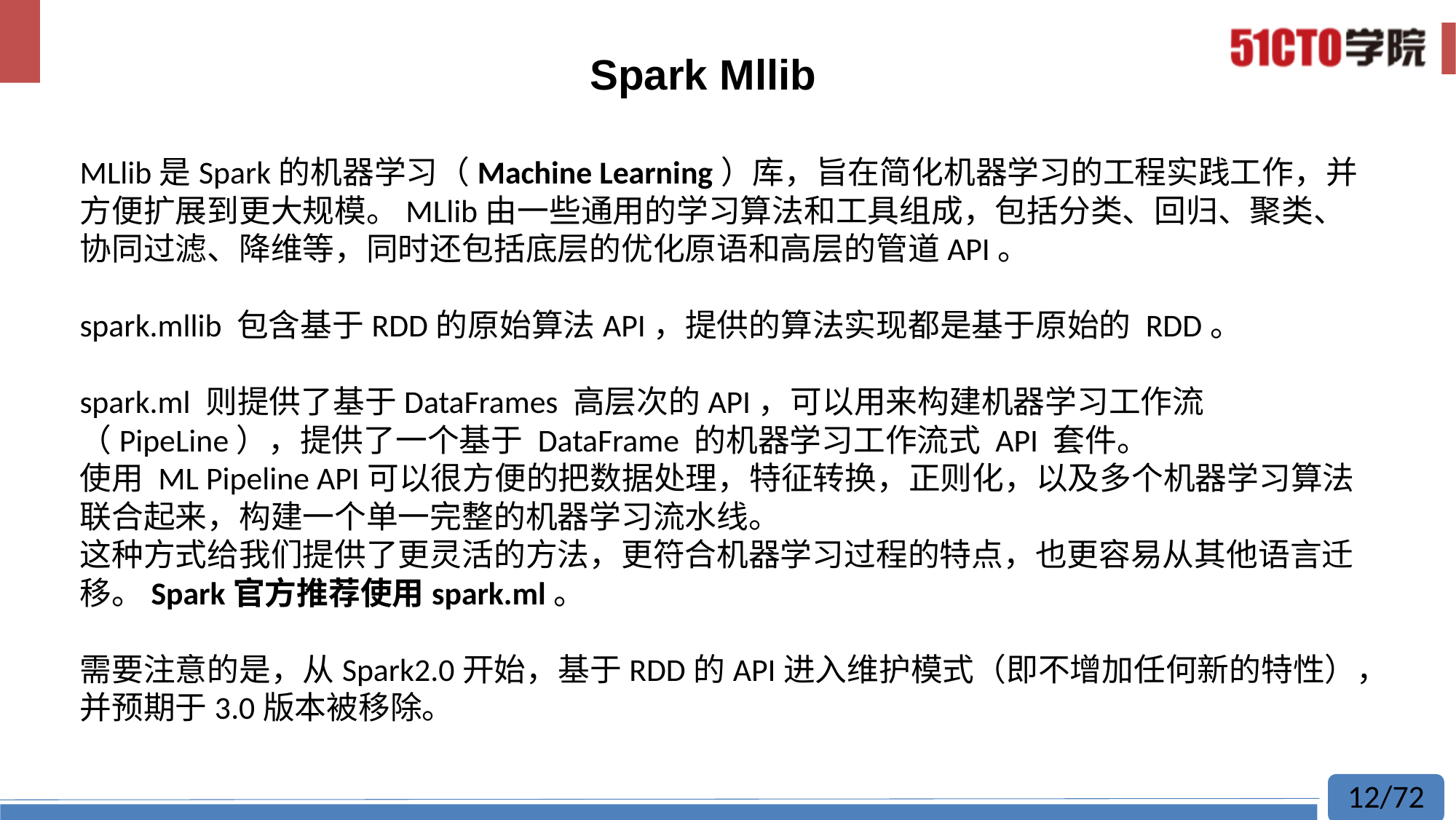

# Spark Mllib
MLlib是Spark的机器学习（Machine Learning）库，旨在简化机器学习的工程实践工作，并方便扩展到更大规模。MLlib由一些通用的学习算法和工具组成，包括分类、回归、聚类、协同过滤、降维等，同时还包括底层的优化原语和高层的管道API。

spark.mllib 包含基于RDD的原始算法API，提供的算法实现都是基于原始的 RDD。

spark.ml 则提供了基于DataFrames 高层次的API，可以用来构建机器学习工作流（PipeLine），提供了一个基于 DataFrame 的机器学习工作流式 API 套件。
使用 ML Pipeline API可以很方便的把数据处理，特征转换，正则化，以及多个机器学习算法联合起来，构建一个单一完整的机器学习流水线。
这种方式给我们提供了更灵活的方法，更符合机器学习过程的特点，也更容易从其他语言迁移。Spark官方推荐使用spark.ml。

需要注意的是，从Spark2.0开始，基于RDD的API进入维护模式（即不增加任何新的特性），并预期于3.0版本被移除。